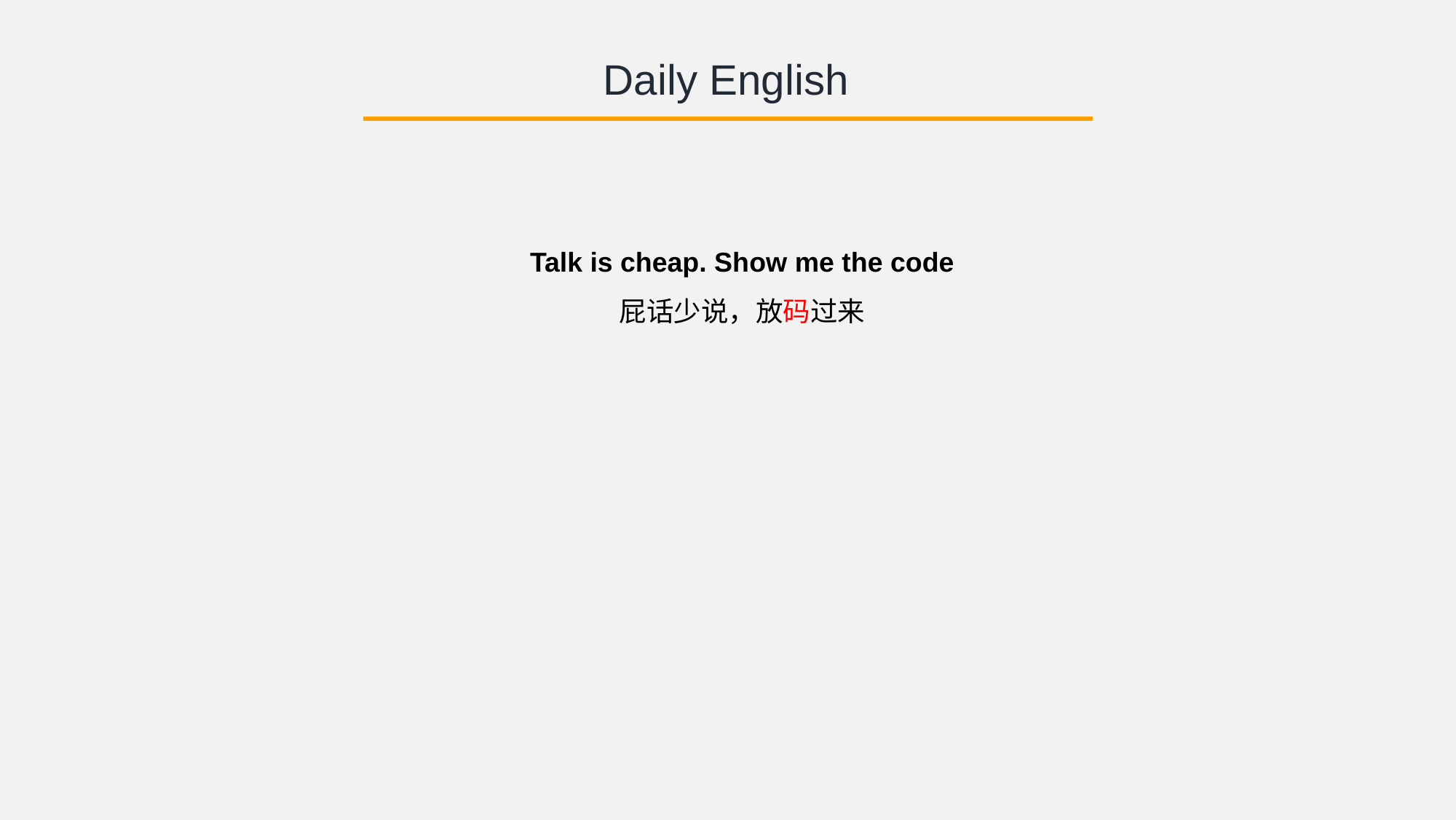

Daily English
Talk is cheap. Show me the code
屁话少说，放码过来